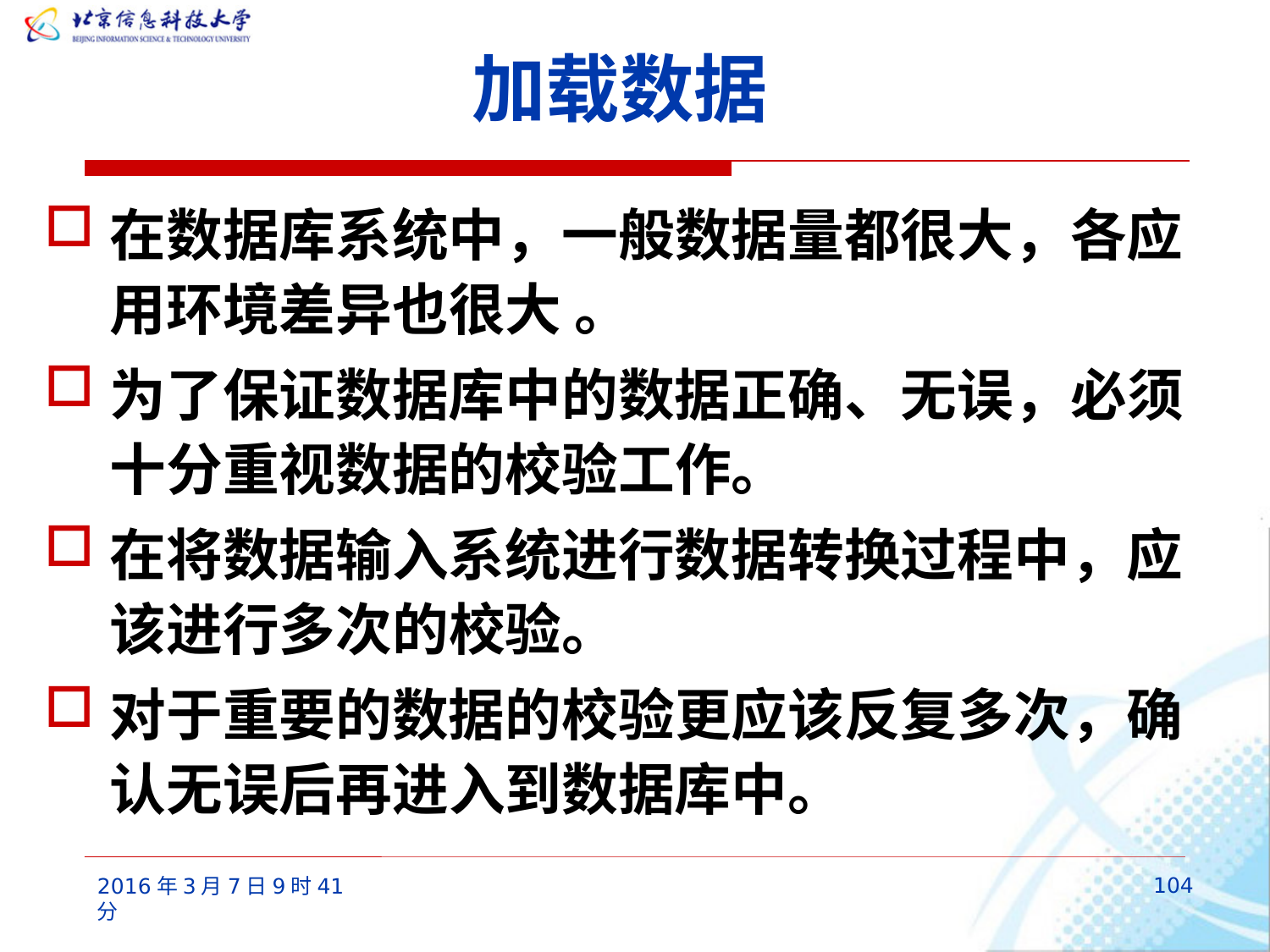

# 加载数据
在数据库系统中，一般数据量都很大，各应用环境差异也很大 。
为了保证数据库中的数据正确、无误，必须十分重视数据的校验工作。
在将数据输入系统进行数据转换过程中，应该进行多次的校验。
对于重要的数据的校验更应该反复多次，确认无误后再进入到数据库中。
2016年3月7日9时41分